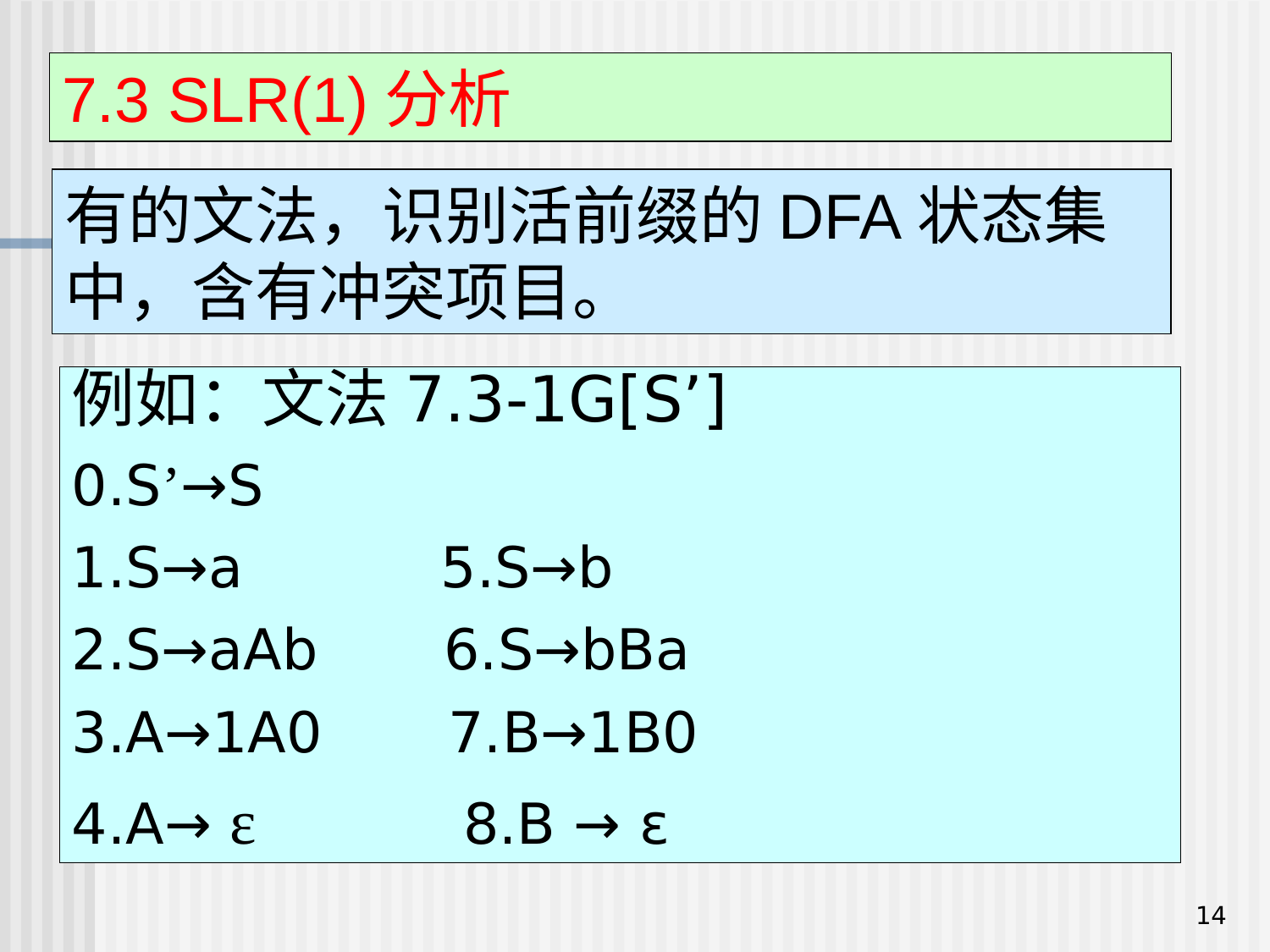

7.3 SLR(1)分析
有的文法，识别活前缀的DFA状态集中，含有冲突项目。
例如：文法7.3-1G[S’]
0.S’→S
1.S→a           5.S→b
2.S→aAb       6.S→bBa
3.A→1A0       7.B→1B0
4.A→ ε             8.B → ε
14